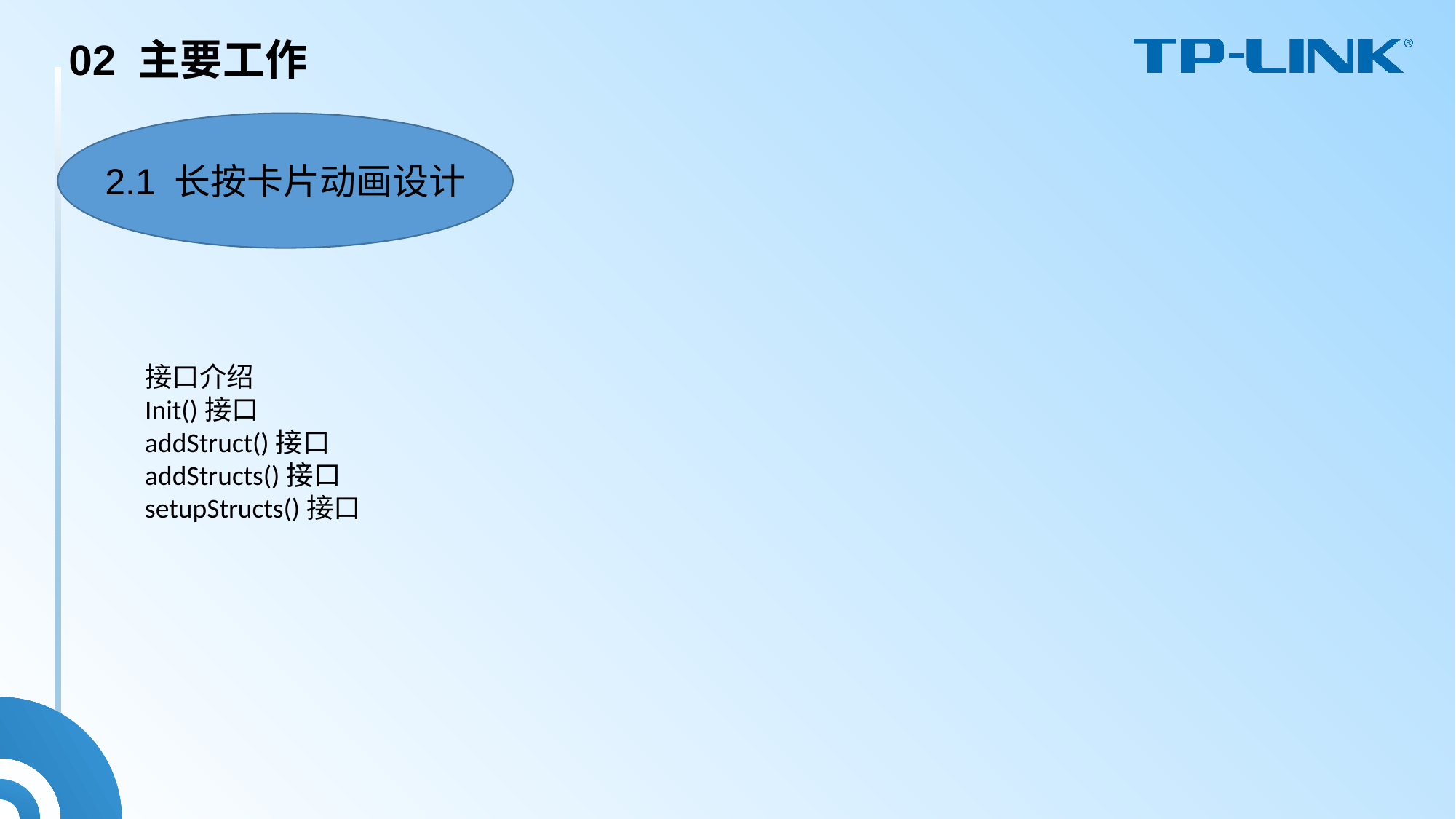

02 主要工作

2.1 长按卡片动画设计
接口介绍
Init()接口
addStruct()接口
addStructs()接口
setupStructs()接口